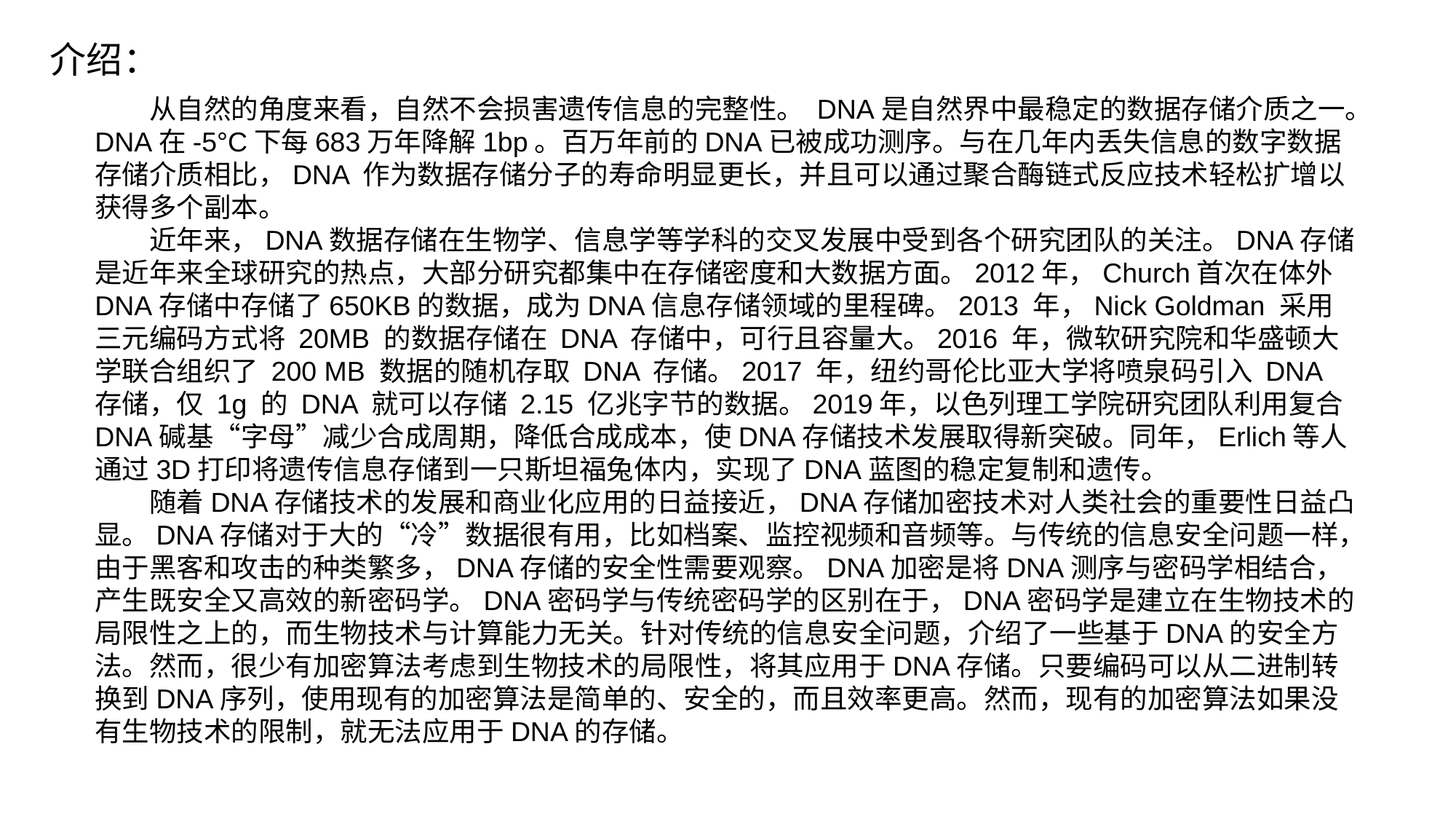

介绍：
从自然的角度来看，自然不会损害遗传信息的完整性。 DNA是自然界中最稳定的数据存储介质之一。DNA在-5°C下每683万年降解1bp。百万年前的DNA已被成功测序。与在几年内丢失信息的数字数据存储介质相比，DNA 作为数据存储分子的寿命明显更长，并且可以通过聚合酶链式反应技术轻松扩增以获得多个副本。
近年来，DNA数据存储在生物学、信息学等学科的交叉发展中受到各个研究团队的关注。DNA存储是近年来全球研究的热点，大部分研究都集中在存储密度和大数据方面。2012年，Church首次在体外DNA存储中存储了650KB的数据，成为DNA信息存储领域的里程碑。2013 年，Nick Goldman 采用三元编码方式将 20MB 的数据存储在 DNA 存储中，可行且容量大。2016 年，微软研究院和华盛顿大学联合组织了 200 MB 数据的随机存取 DNA 存储。2017 年，纽约哥伦比亚大学将喷泉码引入 DNA 存储，仅 1g 的 DNA 就可以存储 2.15 亿兆字节的数据。2019年，以色列理工学院研究团队利用复合DNA碱基“字母”减少合成周期，降低合成成本，使DNA存储技术发展取得新突破。同年，Erlich等人通过3D打印将遗传信息存储到一只斯坦福兔体内，实现了DNA蓝图的稳定复制和遗传。
随着DNA存储技术的发展和商业化应用的日益接近，DNA存储加密技术对人类社会的重要性日益凸显。DNA存储对于大的“冷”数据很有用，比如档案、监控视频和音频等。与传统的信息安全问题一样，由于黑客和攻击的种类繁多，DNA存储的安全性需要观察。DNA加密是将DNA测序与密码学相结合，产生既安全又高效的新密码学。DNA密码学与传统密码学的区别在于，DNA密码学是建立在生物技术的局限性之上的，而生物技术与计算能力无关。针对传统的信息安全问题，介绍了一些基于DNA的安全方法。然而，很少有加密算法考虑到生物技术的局限性，将其应用于DNA存储。只要编码可以从二进制转换到DNA序列，使用现有的加密算法是简单的、安全的，而且效率更高。然而，现有的加密算法如果没有生物技术的限制，就无法应用于DNA的存储。